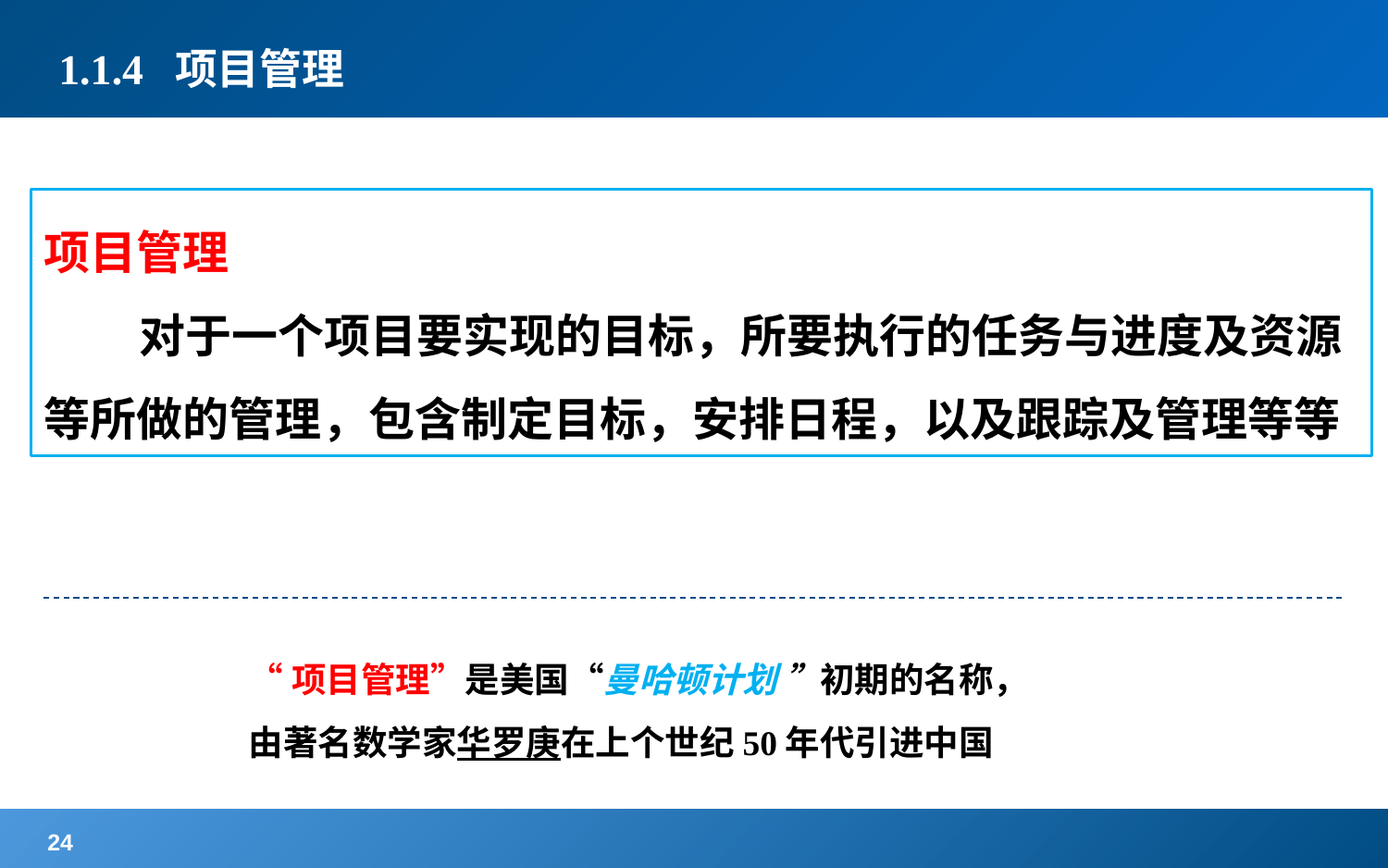

# 1.1.4  项目管理
项目管理
        对于一个项目要实现的目标，所要执行的任务与进度及资源等所做的管理，包含制定目标，安排日程，以及跟踪及管理等等
“项目管理”是美国“曼哈顿计划 ”初期的名称，
由著名数学家华罗庚在上个世纪50年代引进中国